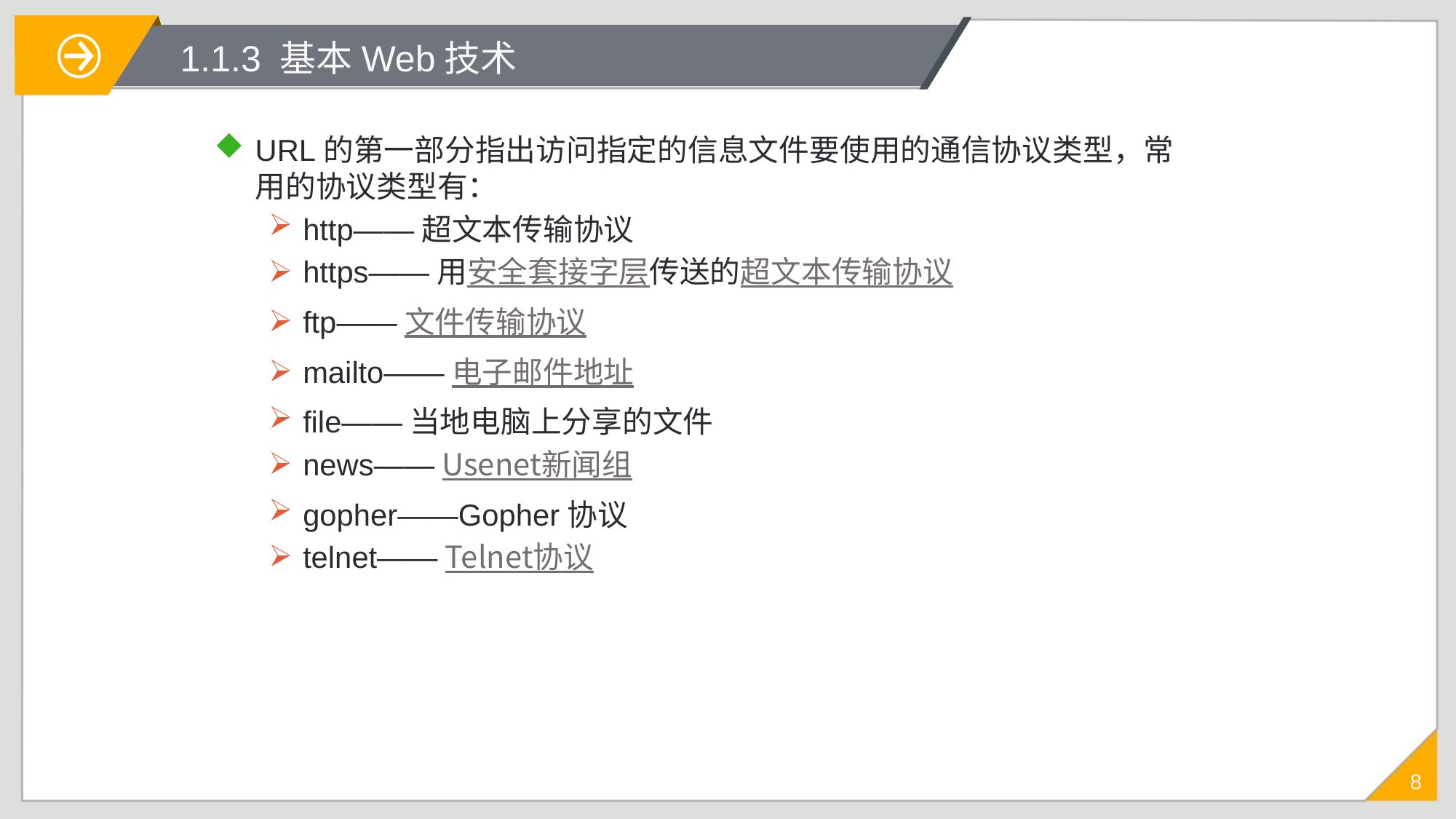

# 1.1.3 基本Web技术
URL的第一部分指出访问指定的信息文件要使用的通信协议类型，常用的协议类型有：
http——超文本传输协议
https——用安全套接字层传送的超文本传输协议
ftp——文件传输协议
mailto——电子邮件地址
file——当地电脑上分享的文件
news——Usenet新闻组
gopher——Gopher协议
telnet——Telnet协议